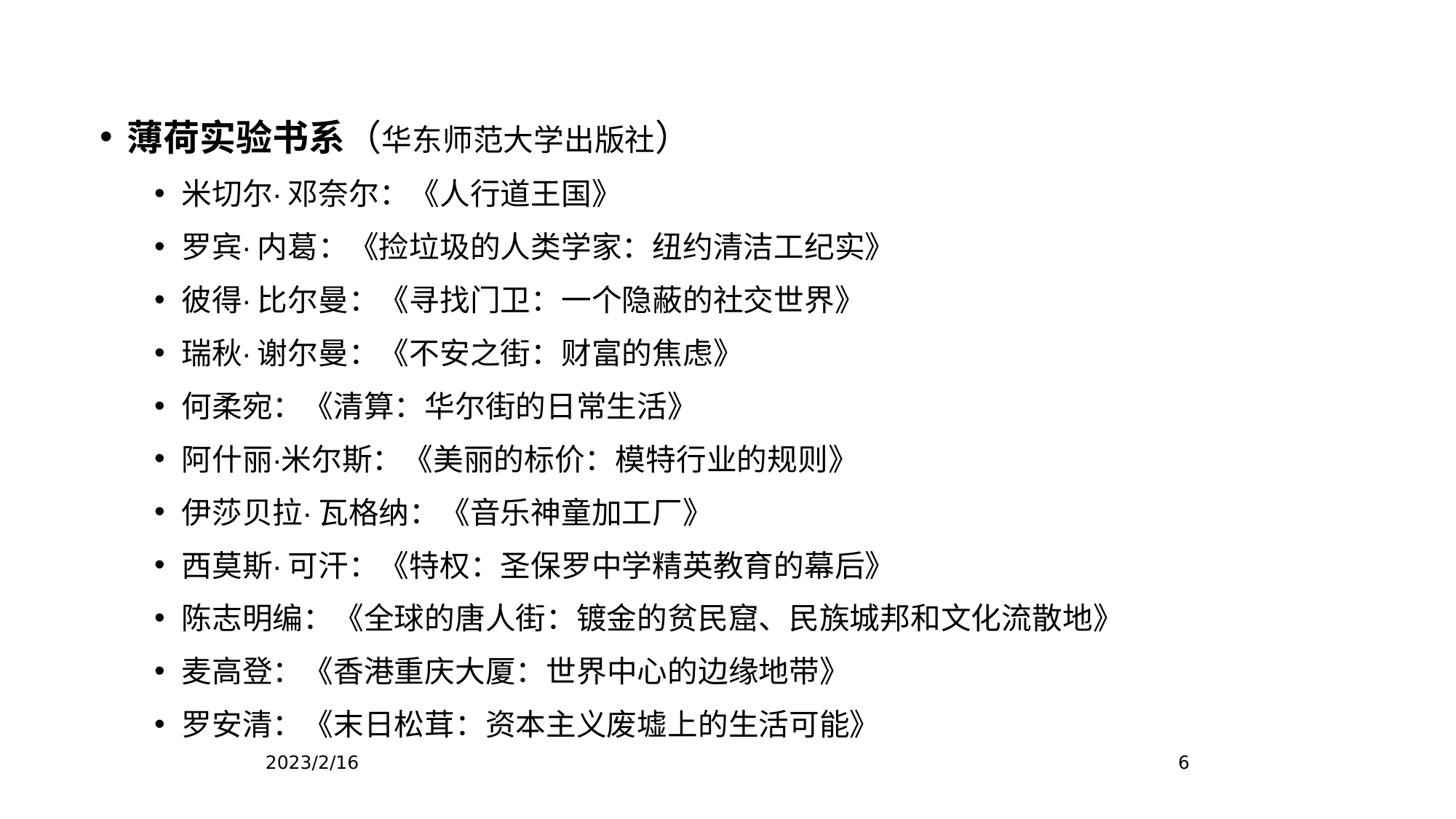

薄荷实验书系（华东师范大学出版社）
米切尔∙ 邓奈尔：《人行道王国》
罗宾∙ 内葛：《捡垃圾的人类学家：纽约清洁工纪实》
彼得∙ 比尔曼：《寻找门卫：一个隐蔽的社交世界》
瑞秋∙ 谢尔曼：《不安之街：财富的焦虑》
何柔宛：《清算：华尔街的日常生活》
阿什丽∙米尔斯：《美丽的标价：模特行业的规则》
伊莎贝拉∙ 瓦格纳：《音乐神童加工厂》
西莫斯∙ 可汗：《特权：圣保罗中学精英教育的幕后》
陈志明编：《全球的唐人街：镀金的贫民窟、民族城邦和文化流散地》
麦高登：《香港重庆大厦：世界中心的边缘地带》
罗安清：《末日松茸：资本主义废墟上的生活可能》

2023/2/16
6